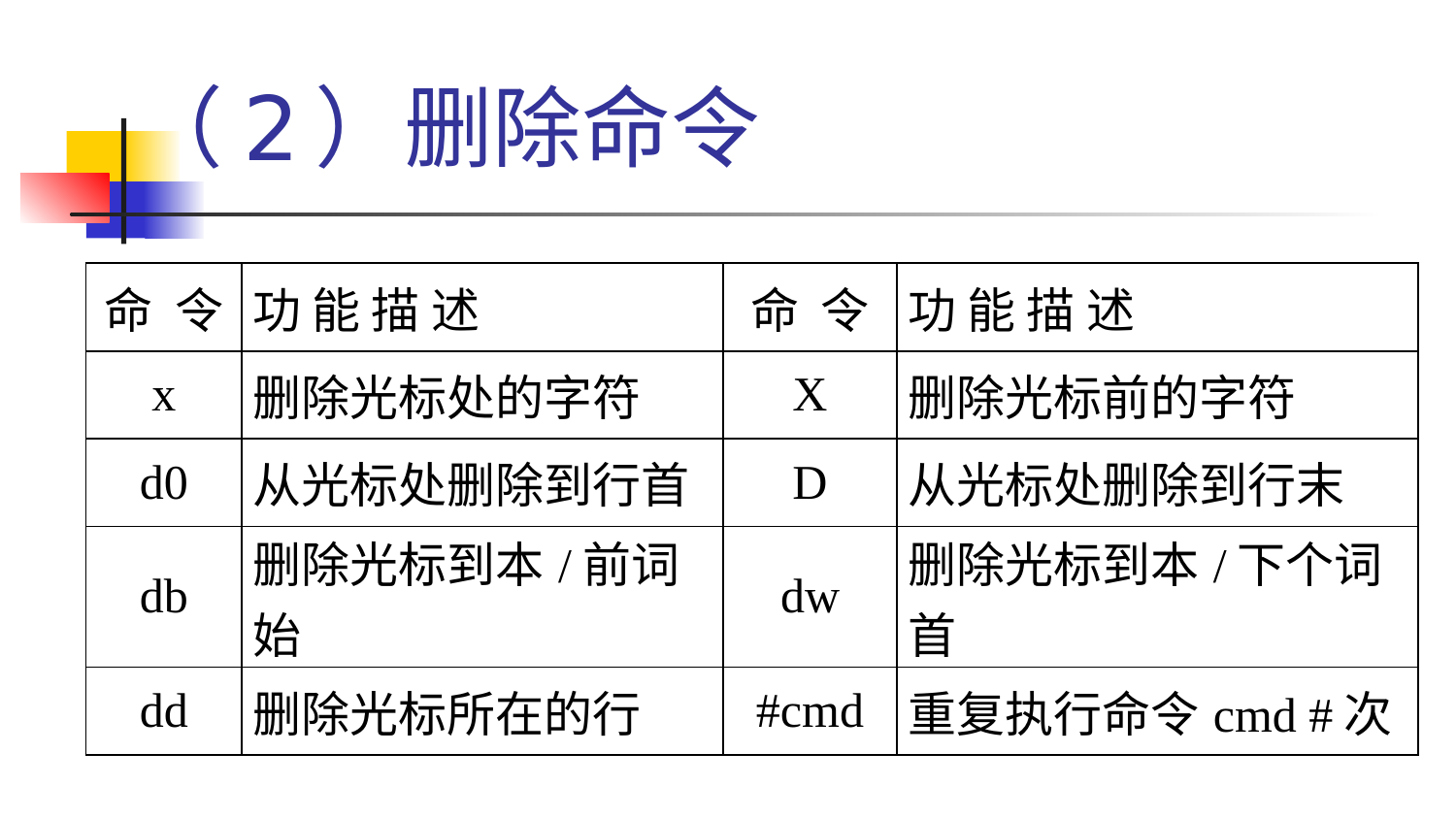

# （2）删除命令
| 命 令 | 功 能 描 述 | 命 令 | 功 能 描 述 |
| --- | --- | --- | --- |
| x | 删除光标处的字符 | X | 删除光标前的字符 |
| d0 | 从光标处删除到行首 | D | 从光标处删除到行末 |
| db | 删除光标到本/前词始 | dw | 删除光标到本/下个词首 |
| dd | 删除光标所在的行 | #cmd | 重复执行命令cmd #次 |